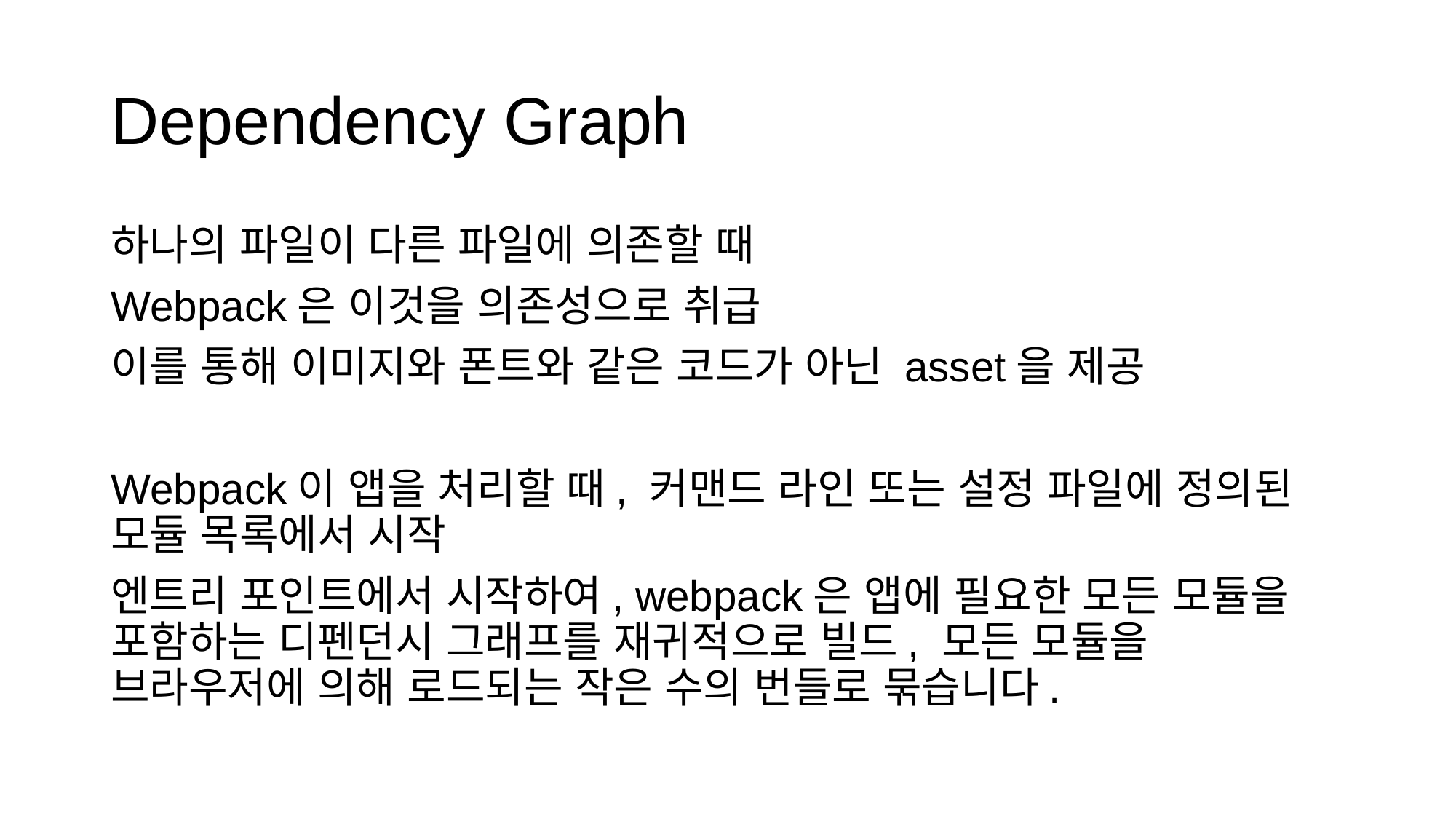

# Dependency Graph
하나의 파일이 다른 파일에 의존할 때
Webpack은 이것을 의존성으로 취급
이를 통해 이미지와 폰트와 같은 코드가 아닌 asset을 제공

Webpack이 앱을 처리할 때, 커맨드 라인 또는 설정 파일에 정의된 모듈 목록에서 시작
엔트리 포인트에서 시작하여, webpack은 앱에 필요한 모든 모듈을 포함하는 디펜던시 그래프를 재귀적으로 빌드, 모든 모듈을 브라우저에 의해 로드되는 작은 수의 번들로 묶습니다.